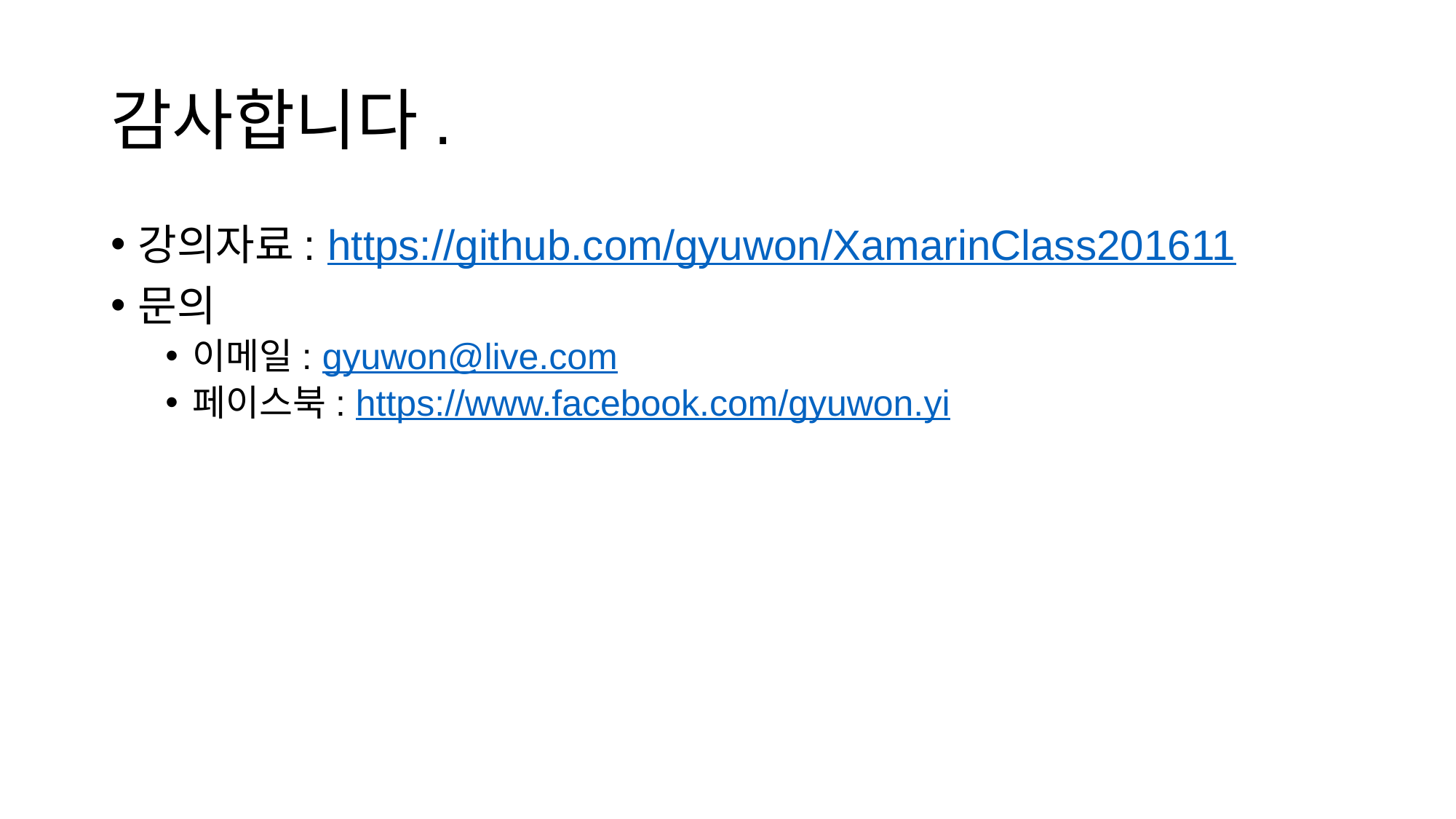

# 감사합니다.
강의자료: https://github.com/gyuwon/XamarinClass201611
문의
이메일: gyuwon@live.com
페이스북: https://www.facebook.com/gyuwon.yi